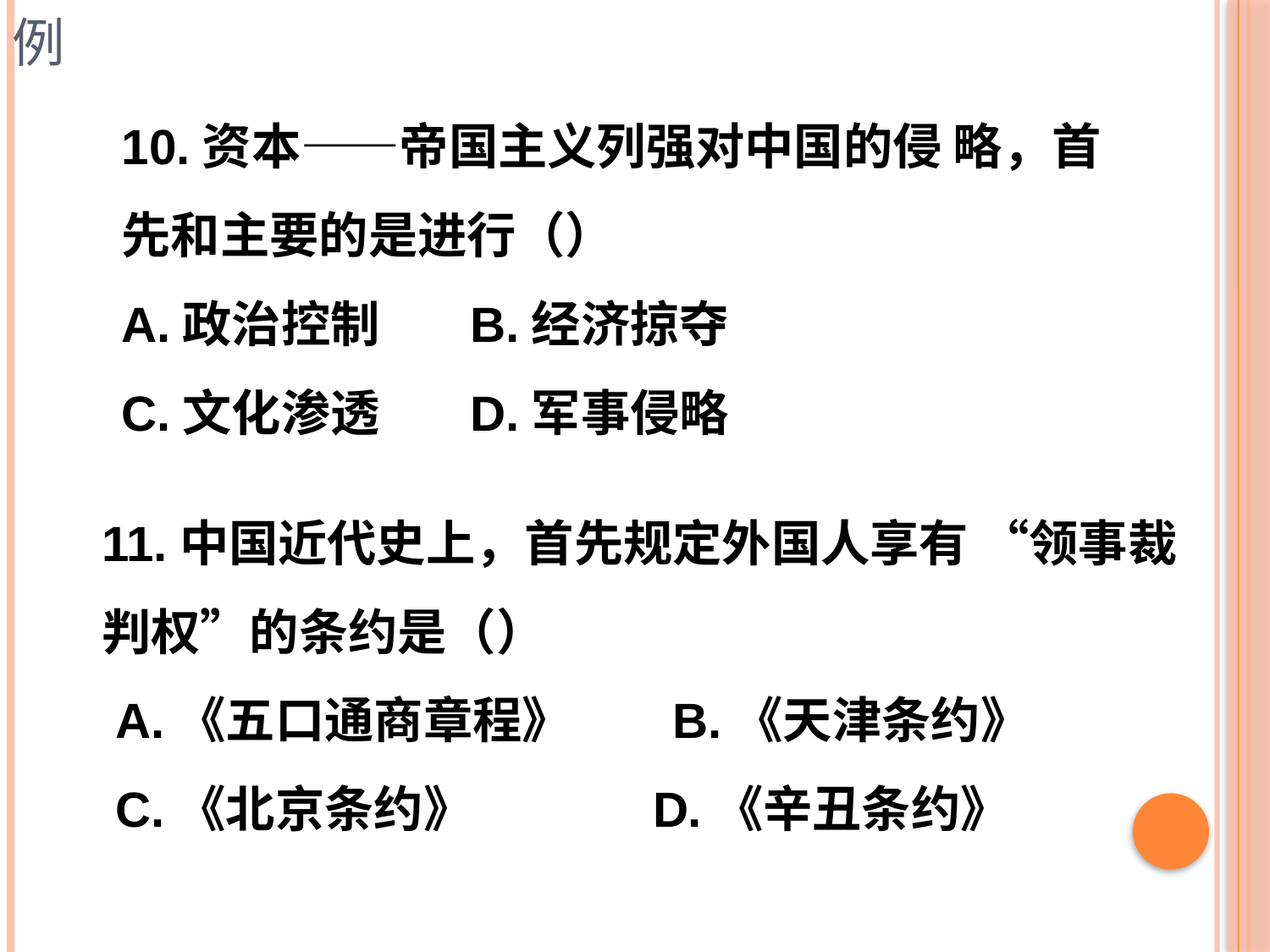

# 例
10.资本——帝国主义列强对中国的侵 略，首先和主要的是进行（）
A.政治控制       B.经济掠夺
C.文化渗透       D.军事侵略
11.中国近代史上，首先规定外国人享有 “领事裁判权”的条约是（）
 A.《五口通商章程》        B.《天津条约》
 C.《北京条约》               D.《辛丑条约》